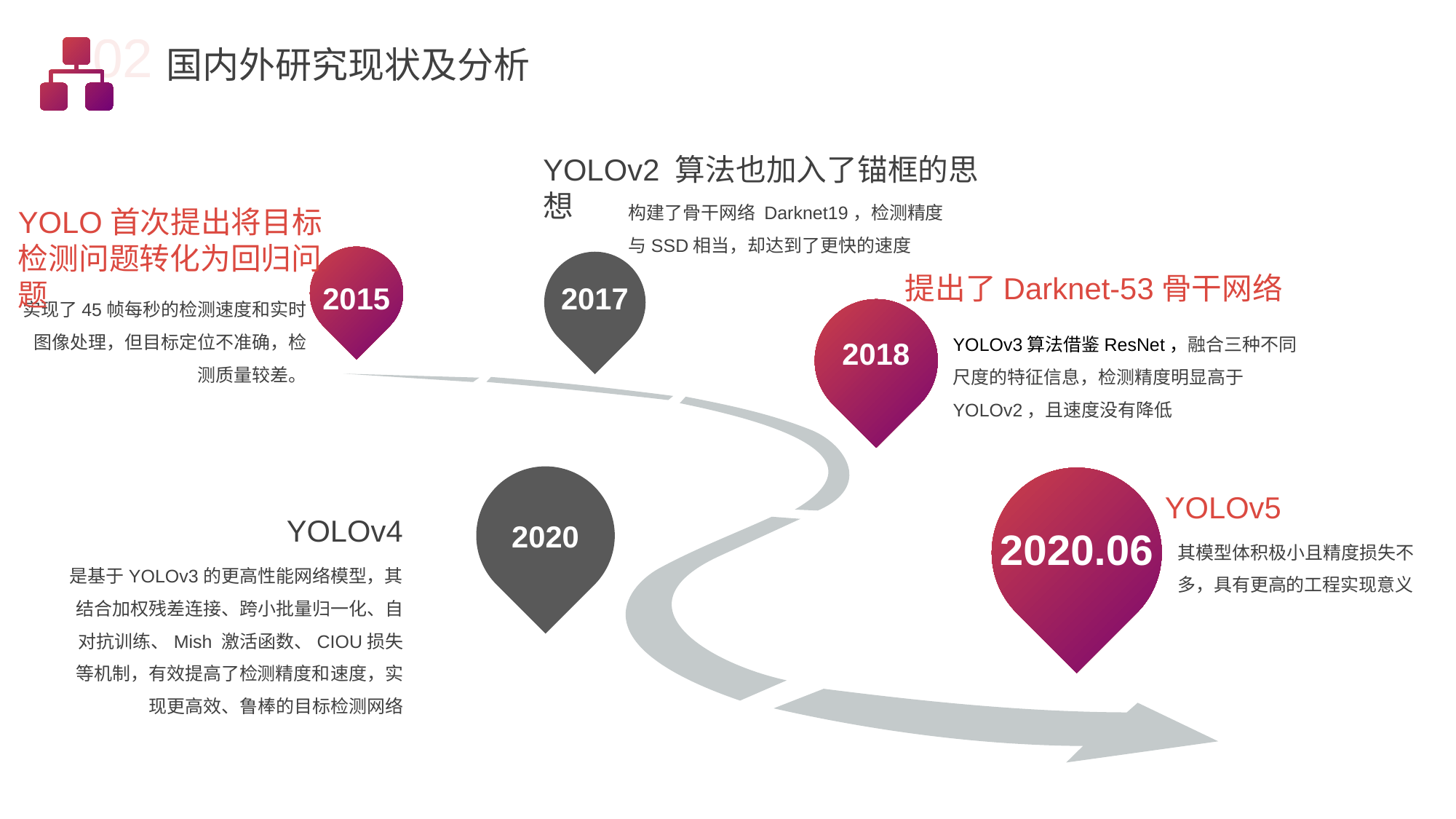

02
国内外研究现状及分析

YOLOv2 算法也加入了锚框的思想
构建了骨干网络 Darknet19，检测精度与SSD相当，却达到了更快的速度
YOLO首次提出将目标检测问题转化为回归问题

提出了Darknet-53骨干网络
2015
2017
实现了45帧每秒的检测速度和实时图像处理，但目标定位不准确，检测质量较差。

YOLOv3算法借鉴ResNet，融合三种不同尺度的特征信息，检测精度明显高于YOLOv2，且速度没有降低
2018

YOLOv5
YOLOv4
2020

2020.06
其模型体积极小且精度损失不多，具有更高的工程实现意义
是基于YOLOv3的更高性能网络模型，其结合加权残差连接、跨小批量归一化、自对抗训练、Mish 激活函数、CIOU损失等机制，有效提高了检测精度和速度，实现更高效、鲁棒的目标检测网络